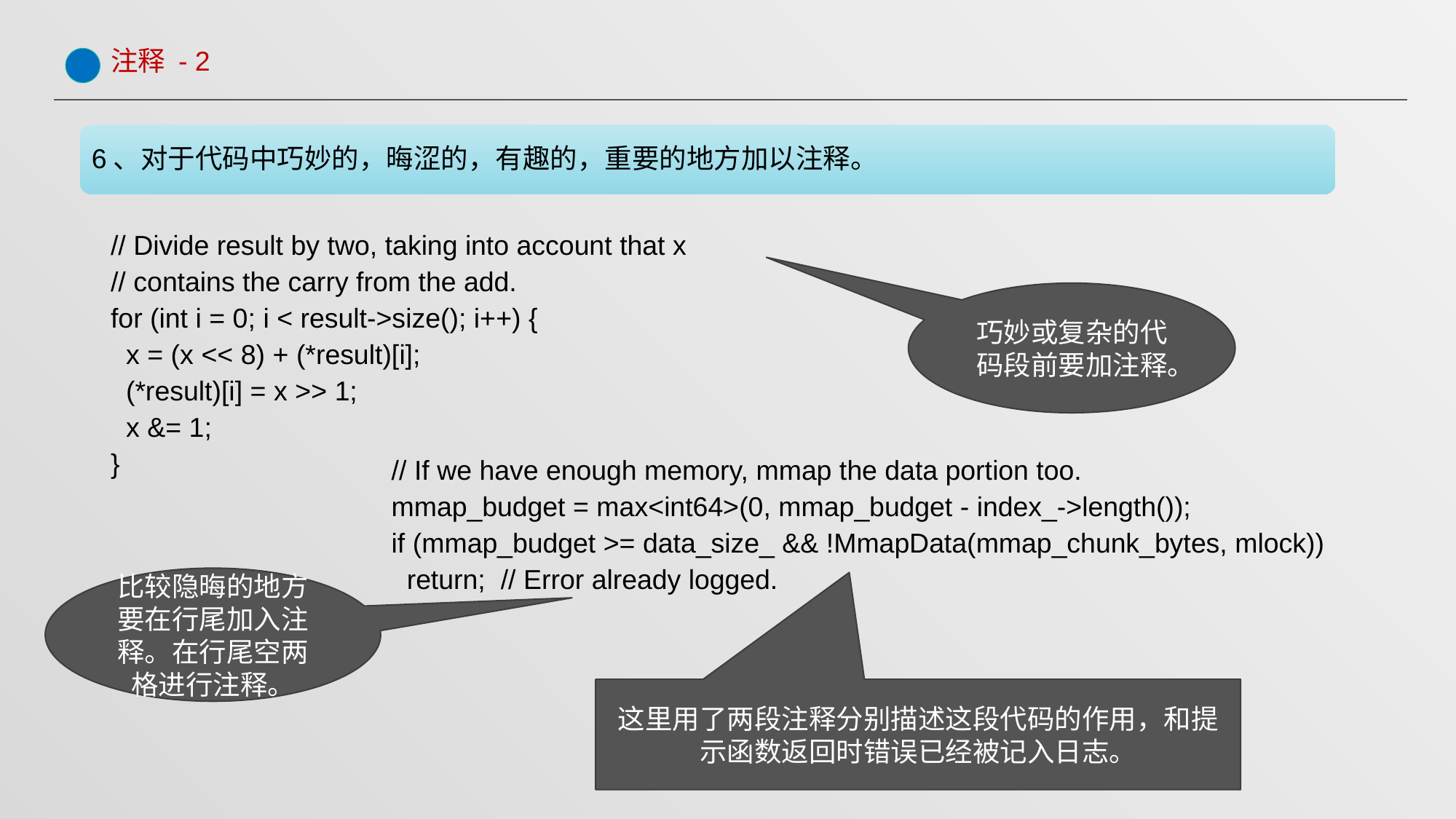

# 注释 - 2

6、对于代码中巧妙的，晦涩的，有趣的，重要的地方加以注释。
// Divide result by two, taking into account that x
// contains the carry from the add.
for (int i = 0; i < result->size(); i++) {
  x = (x << 8) + (*result)[i];
  (*result)[i] = x >> 1;
  x &= 1;
}
巧妙或复杂的代码段前要加注释。
// If we have enough memory, mmap the data portion too.
mmap_budget = max<int64>(0, mmap_budget - index_->length());
if (mmap_budget >= data_size_ && !MmapData(mmap_chunk_bytes, mlock))
  return;  // Error already logged.
比较隐晦的地方要在行尾加入注释。在行尾空两格进行注释。
这里用了两段注释分别描述这段代码的作用，和提示函数返回时错误已经被记入日志。